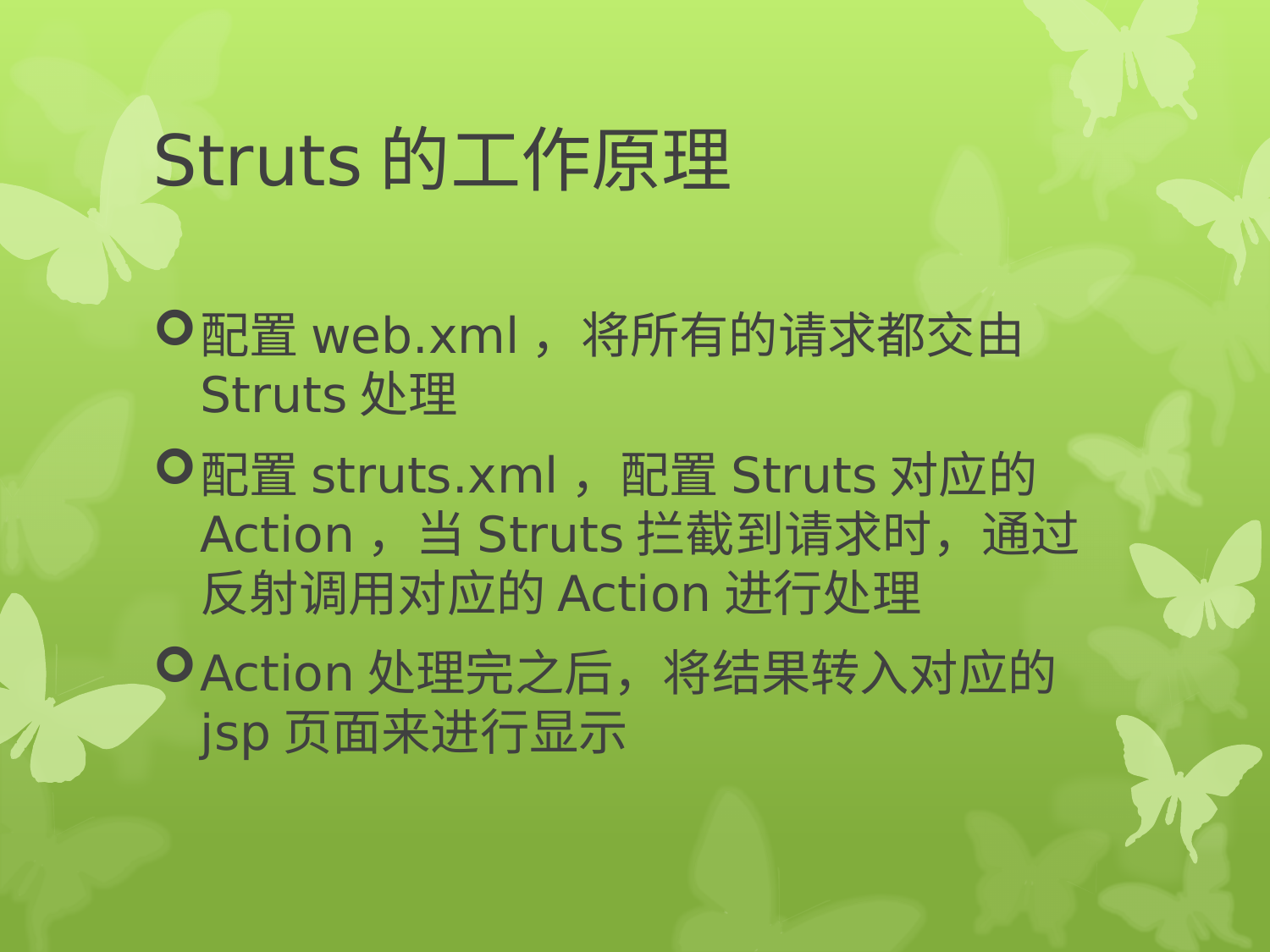

# Struts的工作原理
配置web.xml，将所有的请求都交由Struts处理
配置struts.xml，配置Struts对应的Action，当Struts拦截到请求时，通过反射调用对应的Action进行处理
Action处理完之后，将结果转入对应的jsp页面来进行显示